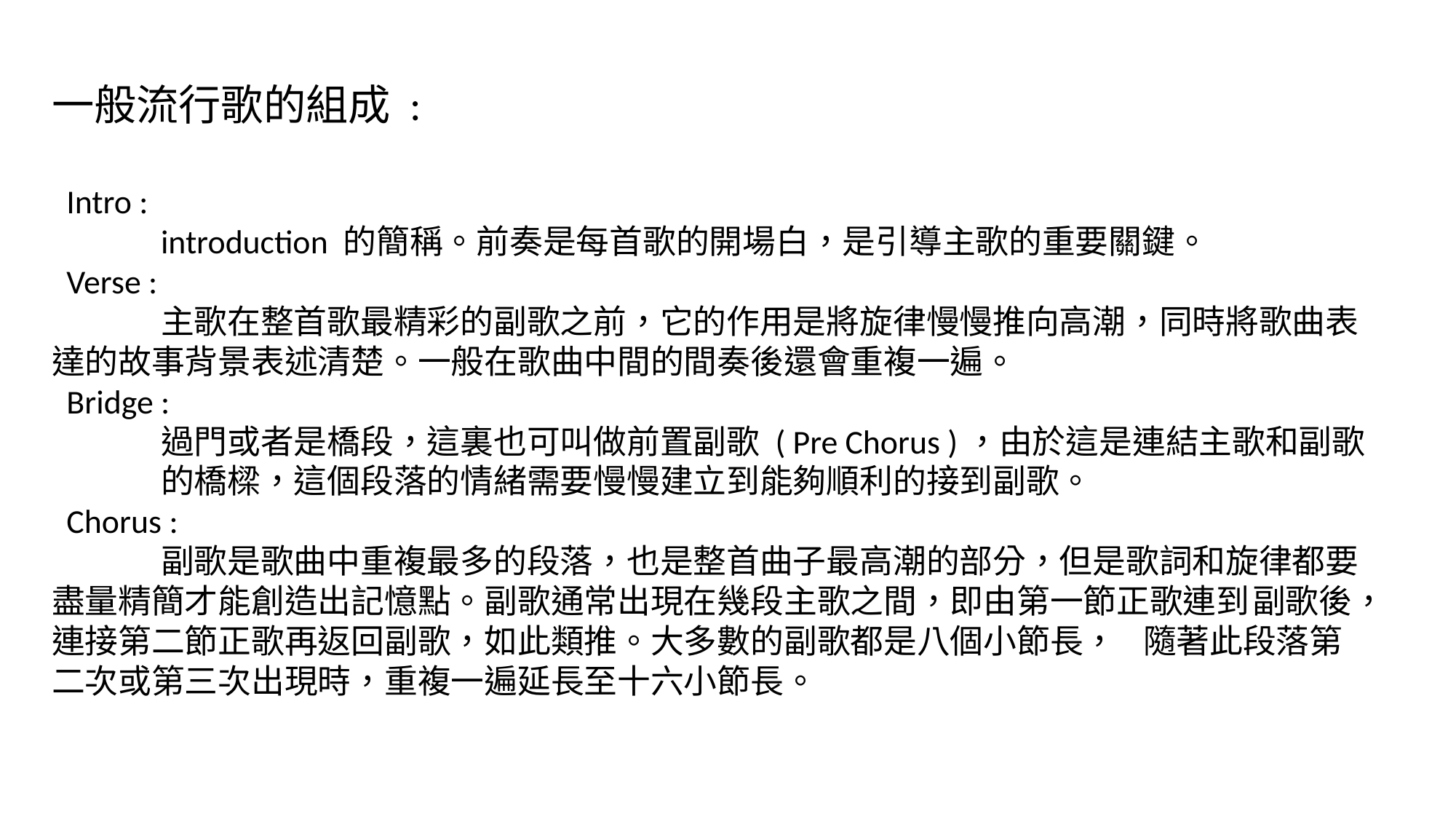

一般流行歌的組成 :

  Intro :
	introduction 的簡稱。前奏是每首歌的開場白，是引導主歌的重要關鍵。
  Verse :
	主歌在整首歌最精彩的副歌之前，它的作用是將旋律慢慢推向高潮，同時將歌曲表	達的故事背景表述清楚。一般在歌曲中間的間奏後還會重複一遍。
  Bridge :
	過門或者是橋段，這裏也可叫做前置副歌 ( Pre Chorus )，由於這是連結主歌和副歌	的橋樑，這個段落的情緒需要慢慢建立到能夠順利的接到副歌。
  Chorus :
	副歌是歌曲中重複最多的段落，也是整首曲子最高潮的部分，但是歌詞和旋律都要	盡量精簡才能創造出記憶點。副歌通常出現在幾段主歌之間，即由第一節正歌連到	副歌後，連接第二節正歌再返回副歌，如此類推。大多數的副歌都是八個小節長，	隨著此段落第二次或第三次出現時，重複一遍延長至十六小節長。